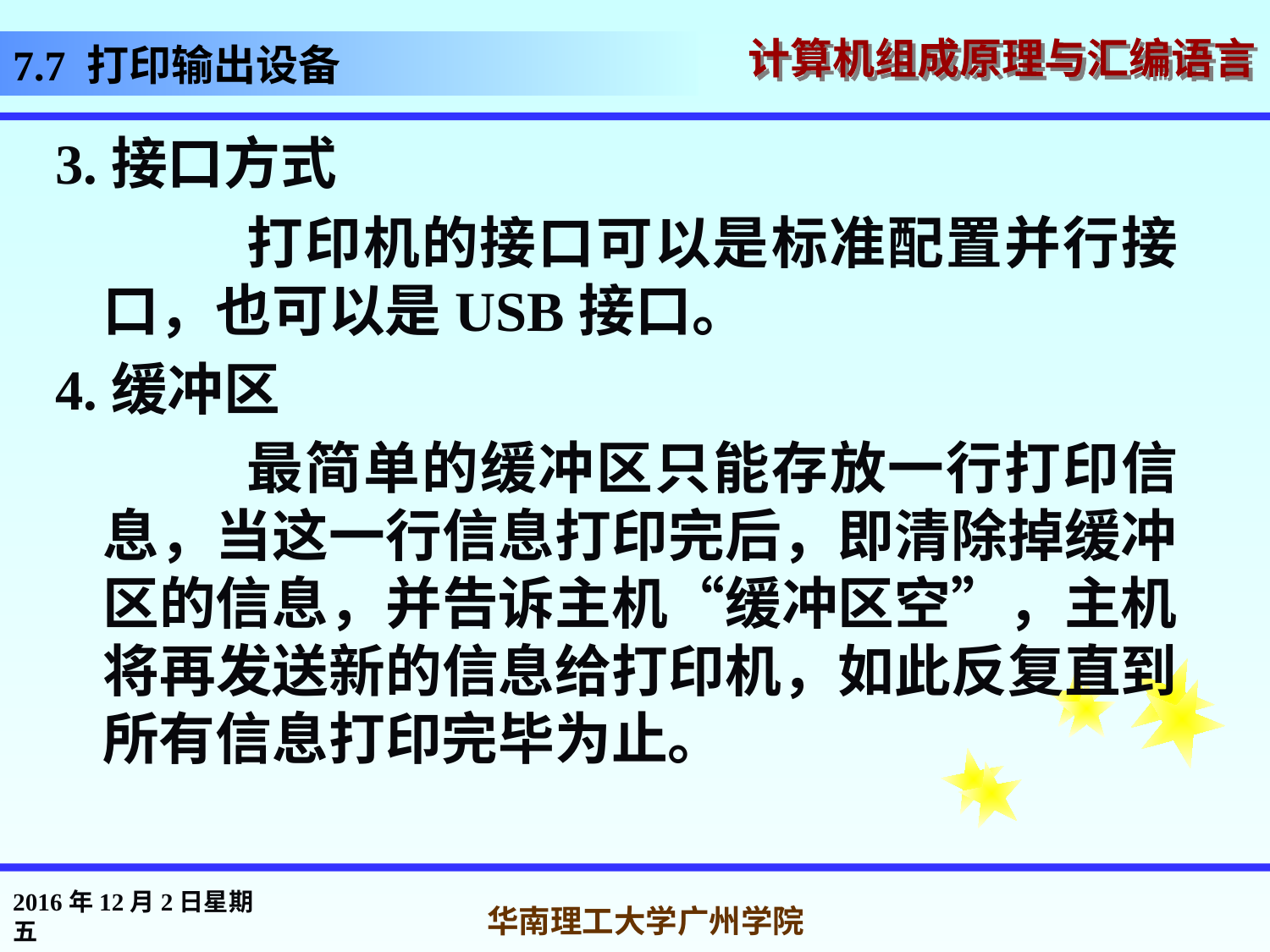

# 7.7 打印输出设备
3.接口方式
            打印机的接口可以是标准配置并行接口，也可以是USB接口。
4.缓冲区
            最简单的缓冲区只能存放一行打印信息，当这一行信息打印完后，即清除掉缓冲区的信息，并告诉主机“缓冲区空”，主机将再发送新的信息给打印机，如此反复直到所有信息打印完毕为止。
2016年12月2日星期五
华南理工大学广州学院